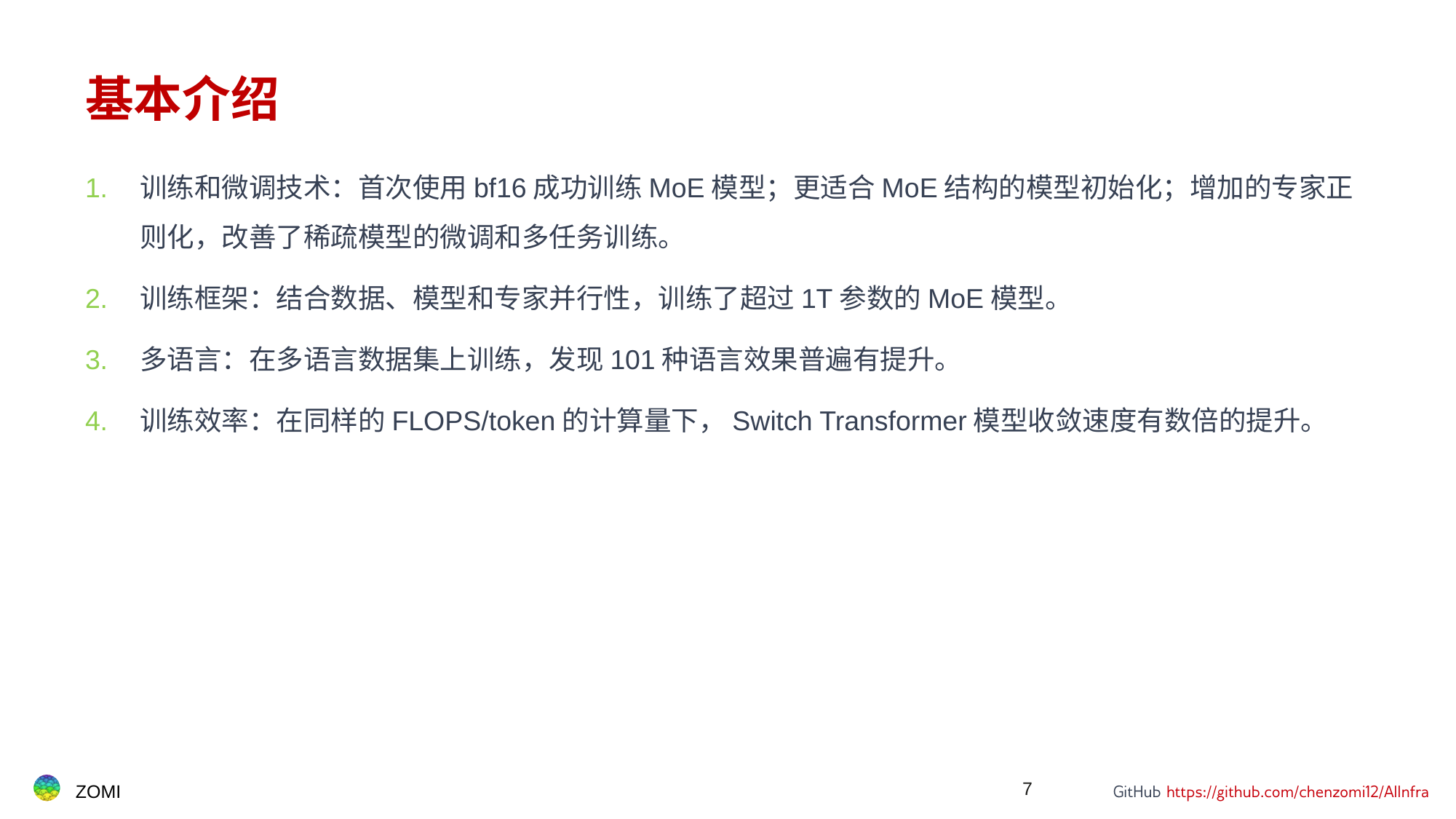

# 基本介绍
训练和微调技术：首次使用bf16成功训练MoE模型；更适合MoE结构的模型初始化；增加的专家正则化，改善了稀疏模型的微调和多任务训练。
训练框架：结合数据、模型和专家并行性，训练了超过1T参数的MoE模型。
多语言：在多语言数据集上训练，发现101种语言效果普遍有提升。
训练效率：在同样的FLOPS/token的计算量下，Switch Transformer模型收敛速度有数倍的提升。